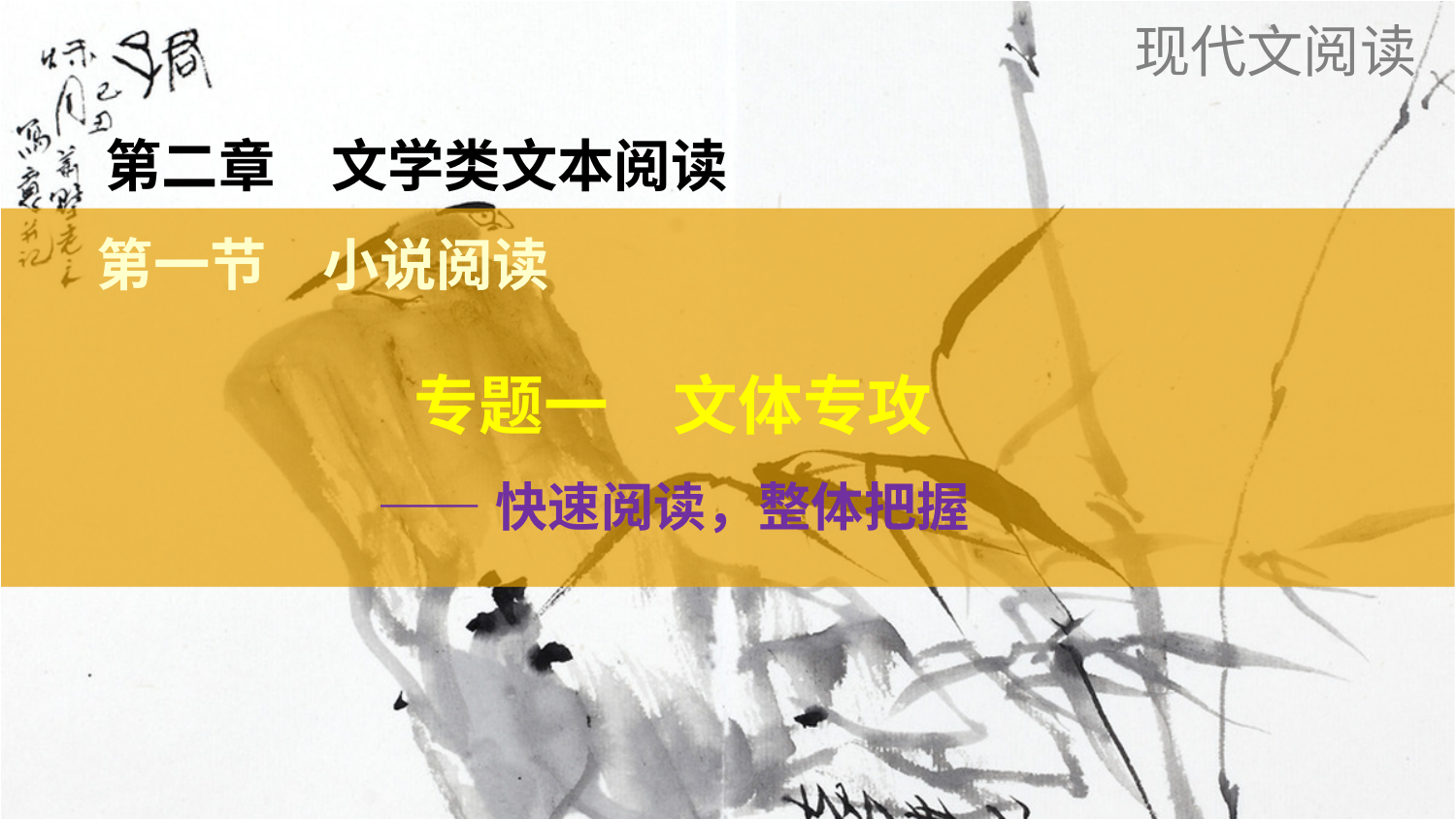

现代文阅读
第二章　文学类文本阅读
第一节　小说阅读
专题一　文体专攻
——快速阅读，整体把握